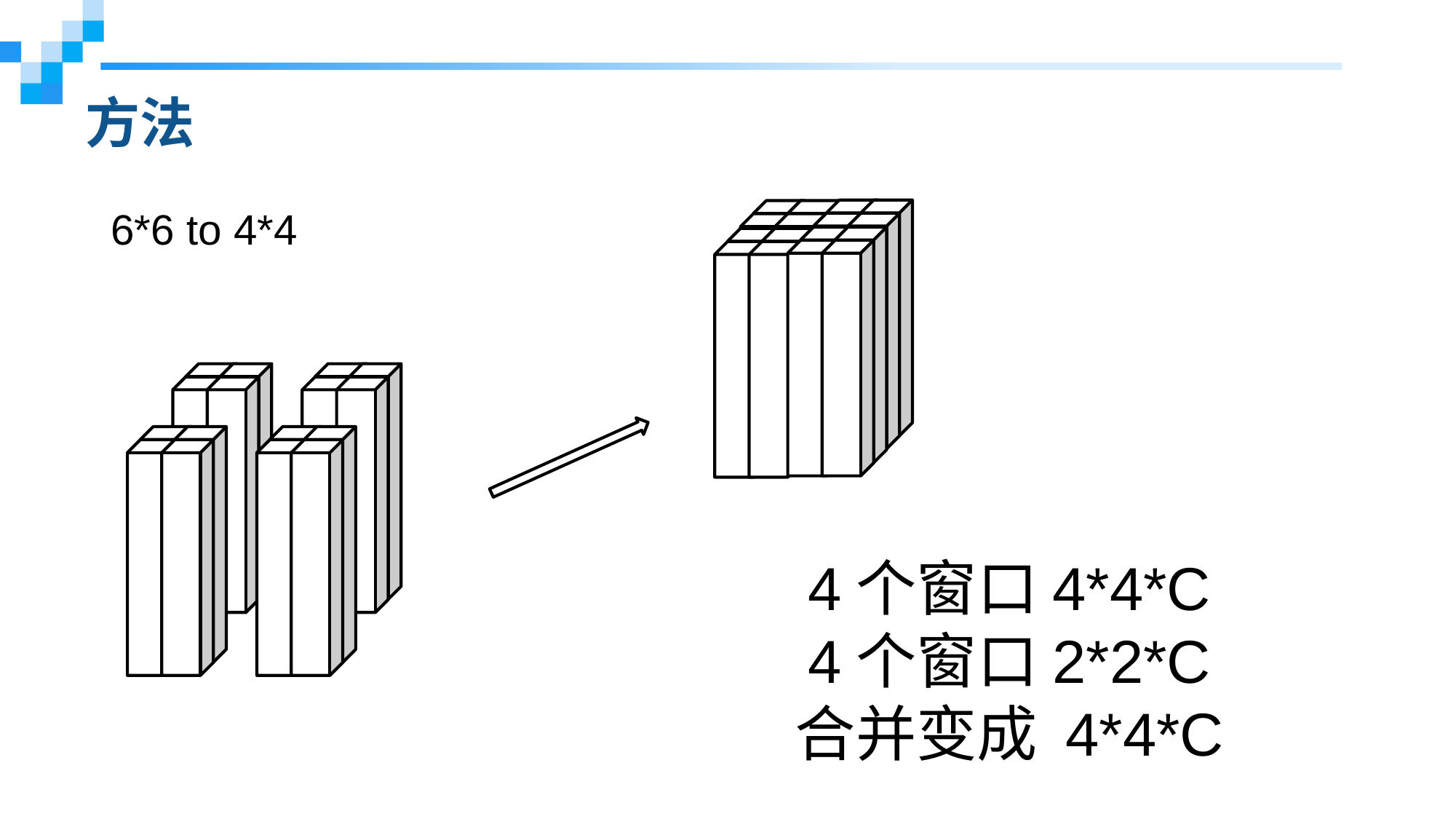

# 方法
6*6 to 4*4

4个窗口4*4*C
4个窗口2*2*C
合并变成 4*4*C